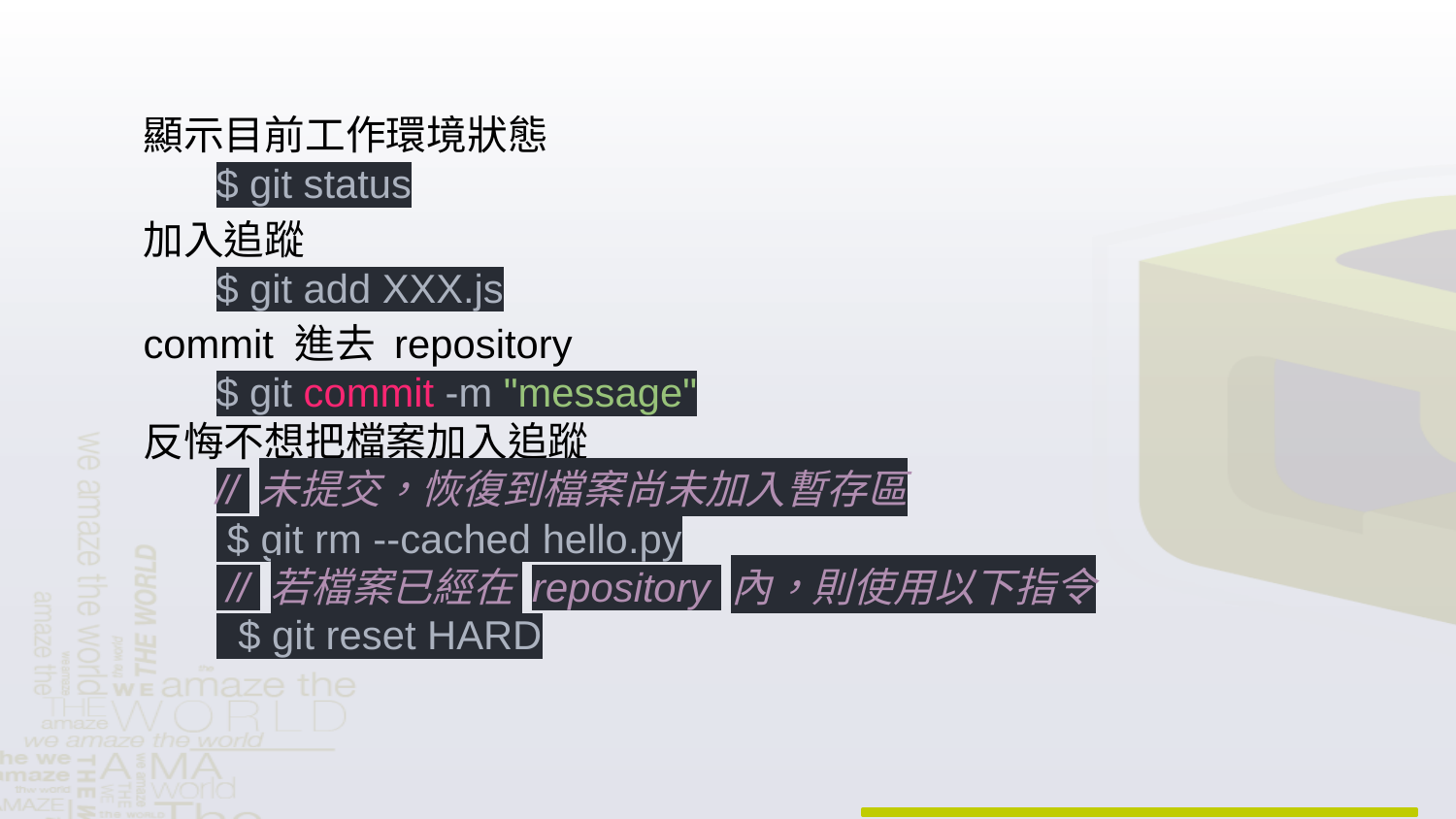

顯示目前工作環境狀態
$ git status
加入追蹤
$ git add XXX.js
commit 進去 repository
$ git commit -m "message"
反悔不想把檔案加入追蹤
// 未提交，恢復到檔案尚未加入暫存區
 $ git rm --cached hello.py
 // 若檔案已經在 repository 內，則使用以下指令
  $ git reset HARD